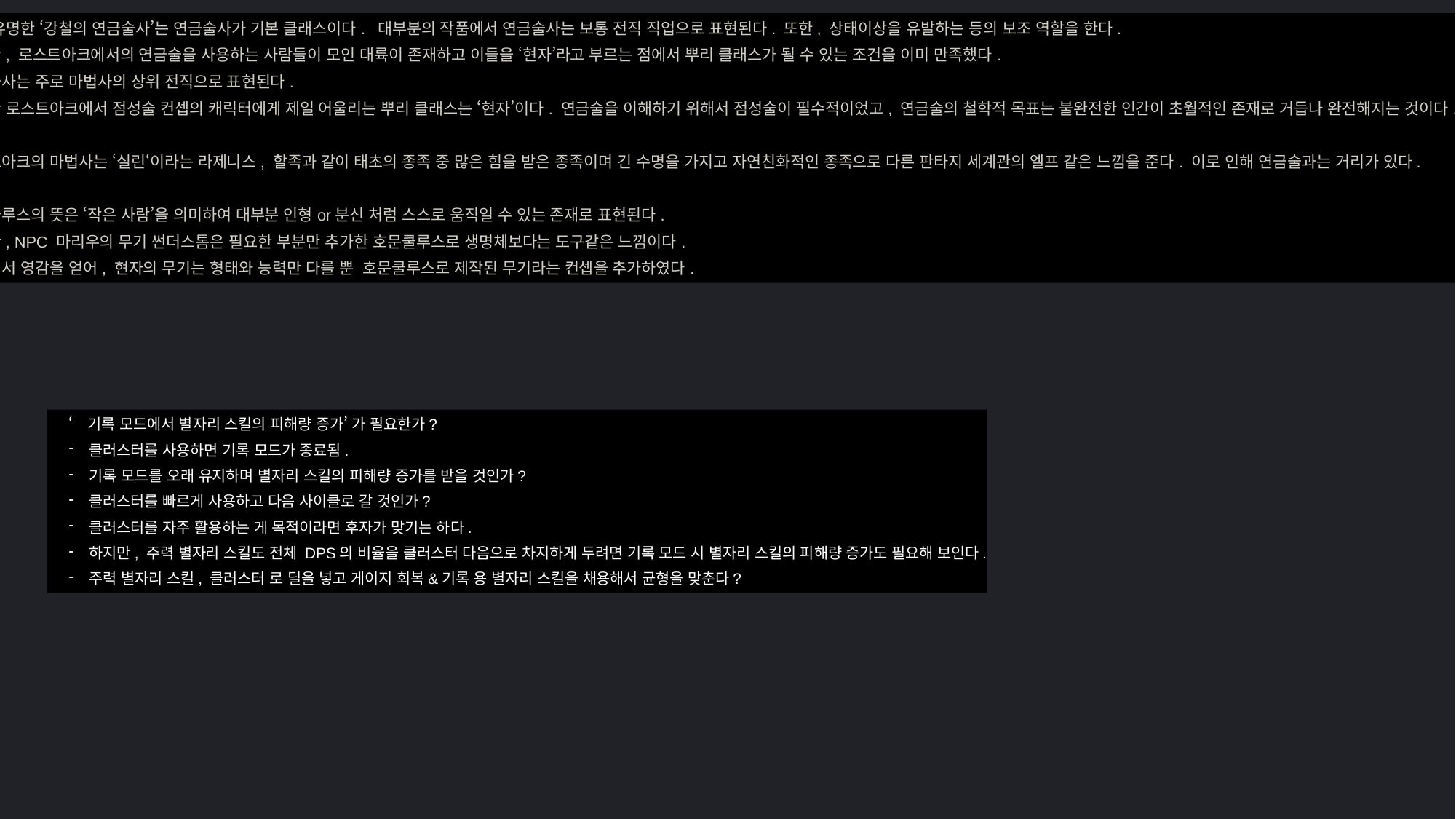

가장 유명한 ‘강철의 연금술사’는 연금술사가 기본 클래스이다.  대부분의 작품에서 연금술사는 보통 전직 직업으로 표현된다. 또한, 상태이상을 유발하는 등의 보조 역할을 한다.
하지만, 로스트아크에서의 연금술을 사용하는 사람들이 모인 대륙이 존재하고 이들을 ‘현자’라고 부르는 점에서 뿌리 클래스가 될 수 있는 조건을 이미 만족했다.
점성술사는 주로 마법사의 상위 전직으로 표현된다.
하지만 로스트아크에서 점성술 컨셉의 캐릭터에게 제일 어울리는 뿌리 클래스는 ‘현자’이다. 연금술을 이해하기 위해서 점성술이 필수적이었고, 연금술의 철학적 목표는 불완전한 인간이 초월적인 존재로 거듭나 완전해지는 것이다.

로스트아크의 마법사는 ‘실린‘이라는 라제니스, 할족과 같이 태초의 종족 중 많은 힘을 받은 종족이며 긴 수명을 가지고 자연친화적인 종족으로 다른 판타지 세계관의 엘프 같은 느낌을 준다. 이로 인해 연금술과는 거리가 있다.

호문쿨루스의 뜻은 ‘작은 사람’을 의미하여 대부분 인형or분신 처럼 스스로 움직일 수 있는 존재로 표현된다.
하지만, NPC 마리우의 무기 썬더스톰은 필요한 부분만 추가한 호문쿨루스로 생명체보다는 도구같은 느낌이다.
여기에서 영감을 얻어, 현자의 무기는 형태와 능력만 다를 뿐  호문쿨루스로 제작된 무기라는 컨셉을 추가하였다.
‘기록 모드에서 별자리 스킬의 피해량 증가’ 가 필요한가?
클러스터를 사용하면 기록 모드가 종료됨.
기록 모드를 오래 유지하며 별자리 스킬의 피해량 증가를 받을 것인가?
클러스터를 빠르게 사용하고 다음 사이클로 갈 것인가?
클러스터를 자주 활용하는 게 목적이라면 후자가 맞기는 하다.
하지만, 주력 별자리 스킬도 전체 DPS의 비율을 클러스터 다음으로 차지하게 두려면 기록 모드 시 별자리 스킬의 피해량 증가도 필요해 보인다.
주력 별자리 스킬, 클러스터 로 딜을 넣고 게이지 회복&기록 용 별자리 스킬을 채용해서 균형을 맞춘다?